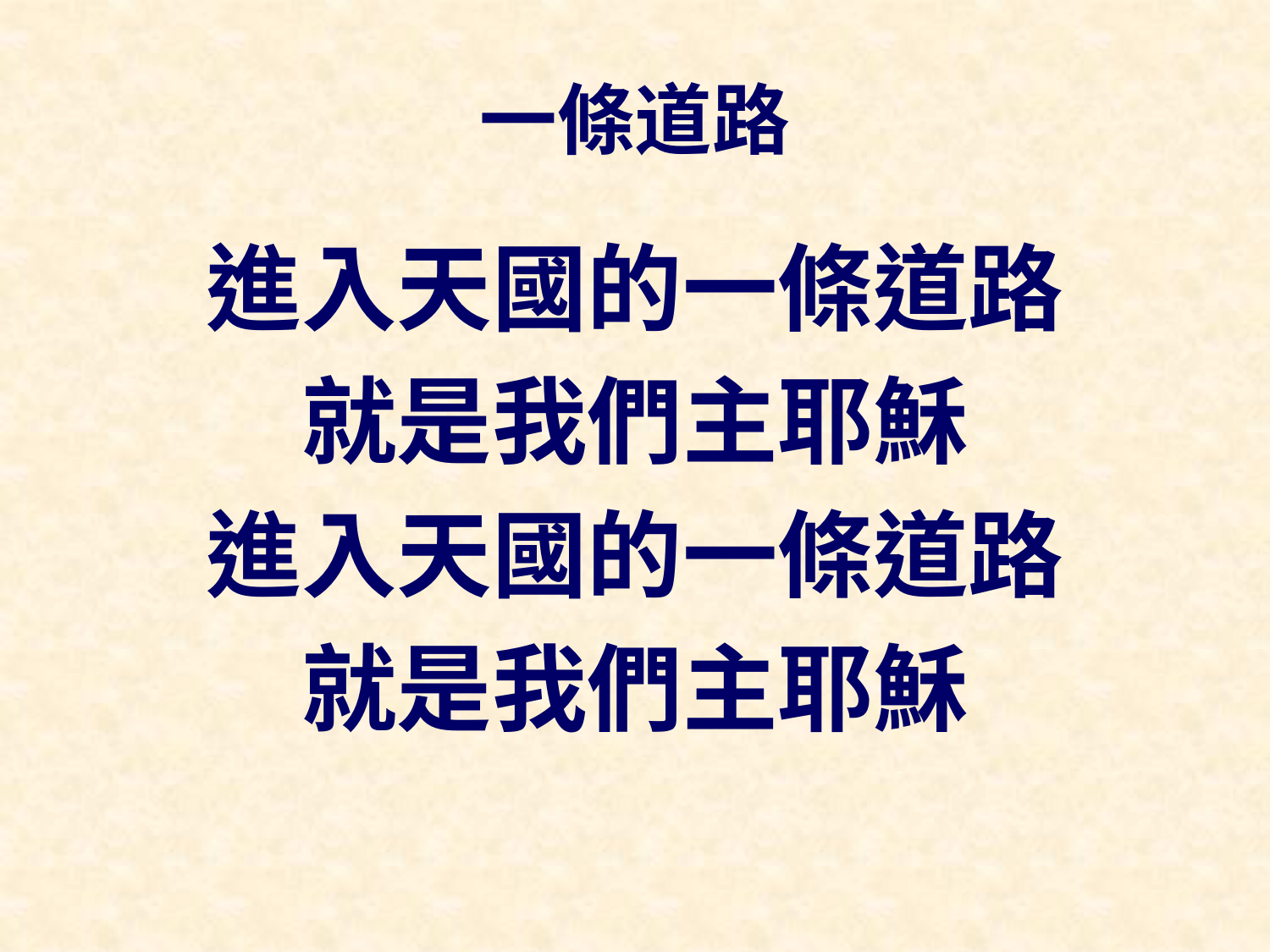

# 一條道路
進入天國的一條道路
就是我們主耶穌
進入天國的一條道路
就是我們主耶穌